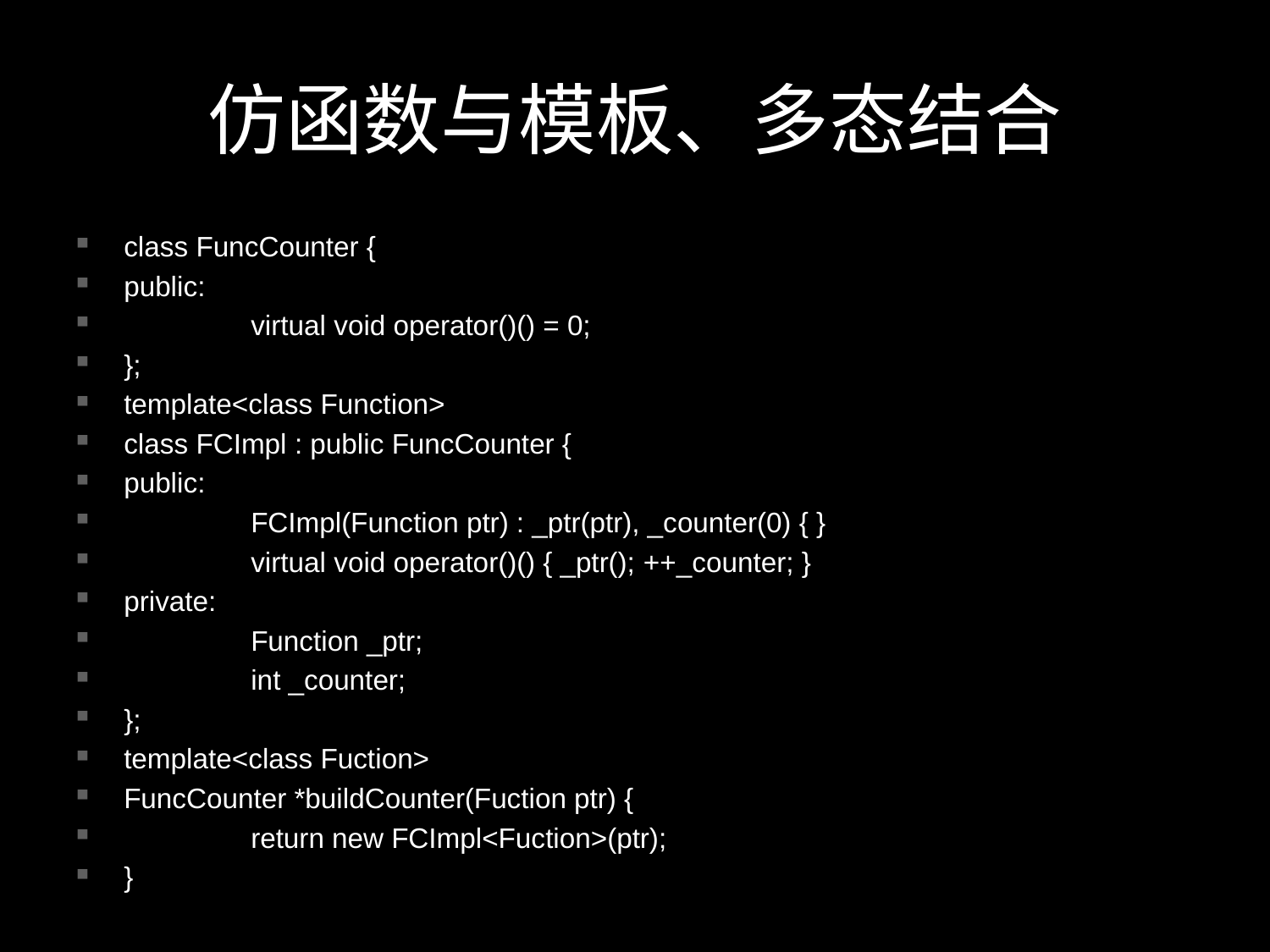

# 仿函数与模板、多态结合
class FuncCounter {
public:
	virtual void operator()() = 0;
};
template<class Function>
class FCImpl : public FuncCounter {
public:
	FCImpl(Function ptr) : _ptr(ptr), _counter(0) { }
	virtual void operator()() { _ptr(); ++_counter; }
private:
	Function _ptr;
	int _counter;
};
template<class Fuction>
FuncCounter *buildCounter(Fuction ptr) {
	return new FCImpl<Fuction>(ptr);
}